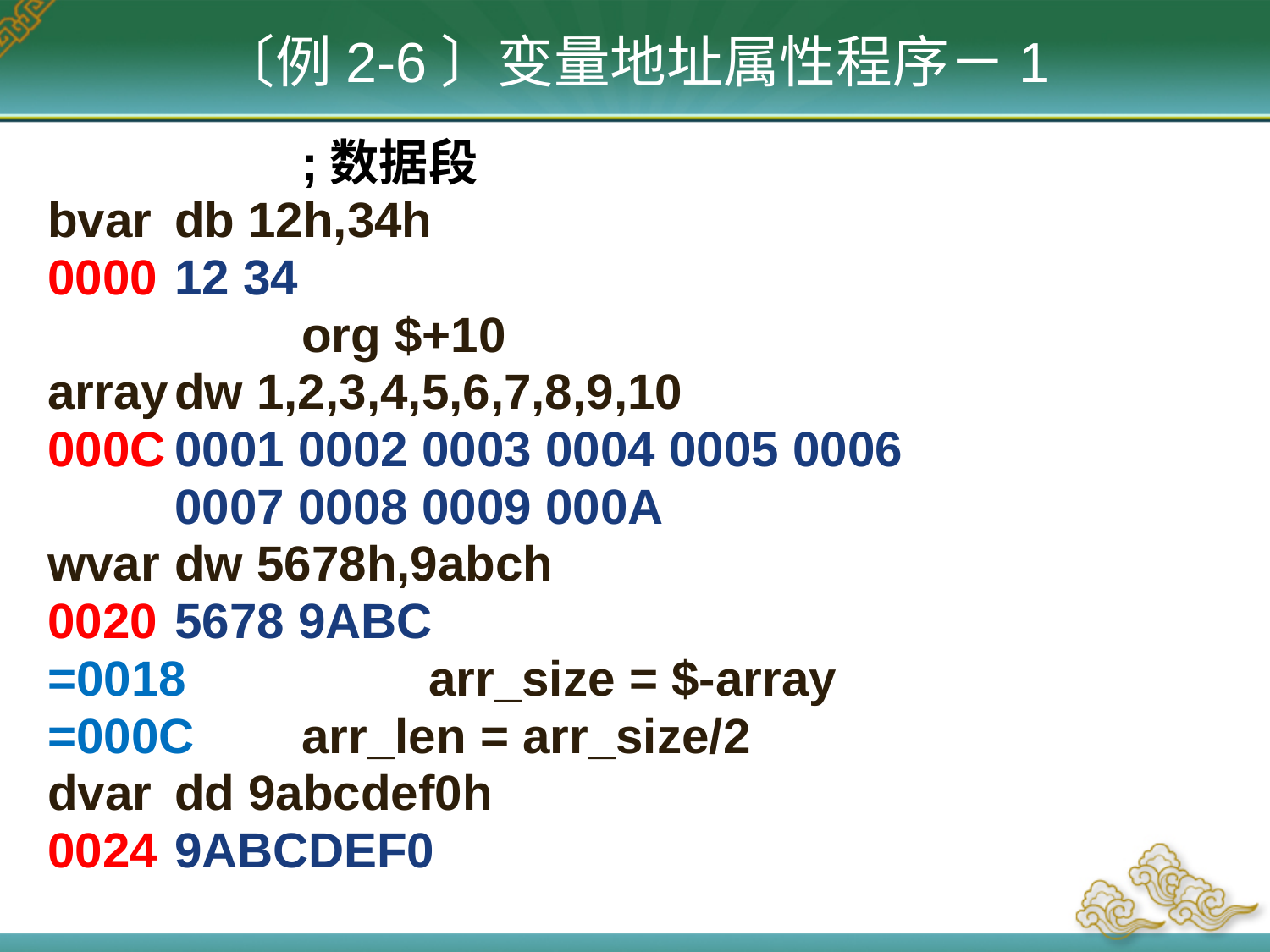

# 〔例2-6〕变量地址属性程序－1
		;数据段
bvar	db 12h,34h
0000	12 34
		org $+10
array	dw 1,2,3,4,5,6,7,8,9,10
000C	0001 0002 0003 0004 0005 0006
	0007 0008 0009 000A
wvar	dw 5678h,9abch
0020	5678 9ABC
=0018		arr_size = $-array
=000C	arr_len = arr_size/2
dvar	dd 9abcdef0h
0024	9ABCDEF0